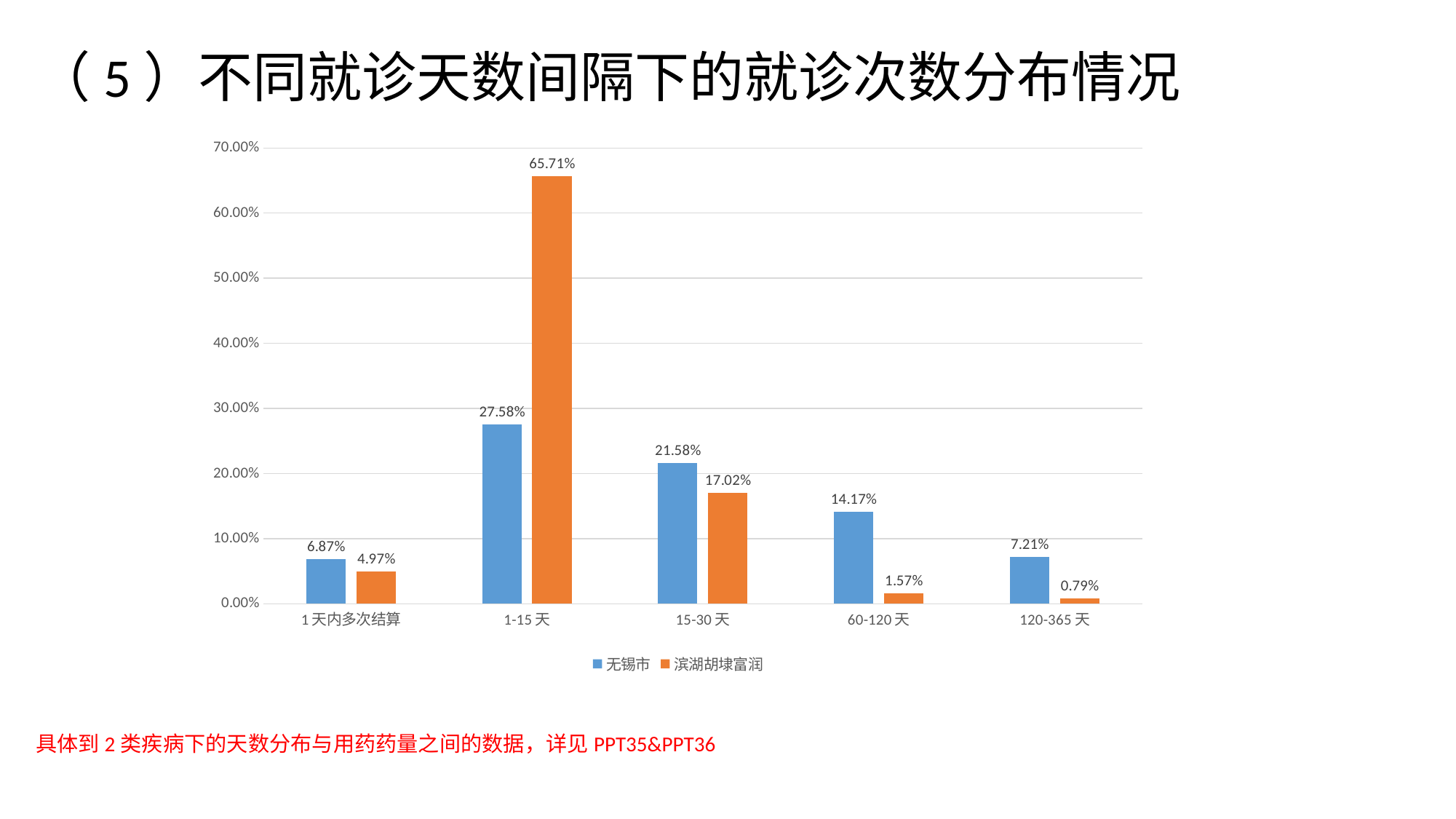

# （5）不同就诊天数间隔下的就诊次数分布情况

### Chart

| Category | 无锡市 | 滨湖胡埭富润 |
|---|---|---|
| 1天内多次结算 | 0.0687 | 0.0497 |
| 1-15天 | 0.2758 | 0.6571 |
| 15-30天 | 0.2158 | 0.1702 |
| 60-120天 | 0.1417 | 0.0157 |
| 120-365天 | 0.0721 | 0.0079 |
具体到2类疾病下的天数分布与用药药量之间的数据，详见PPT35&PPT36